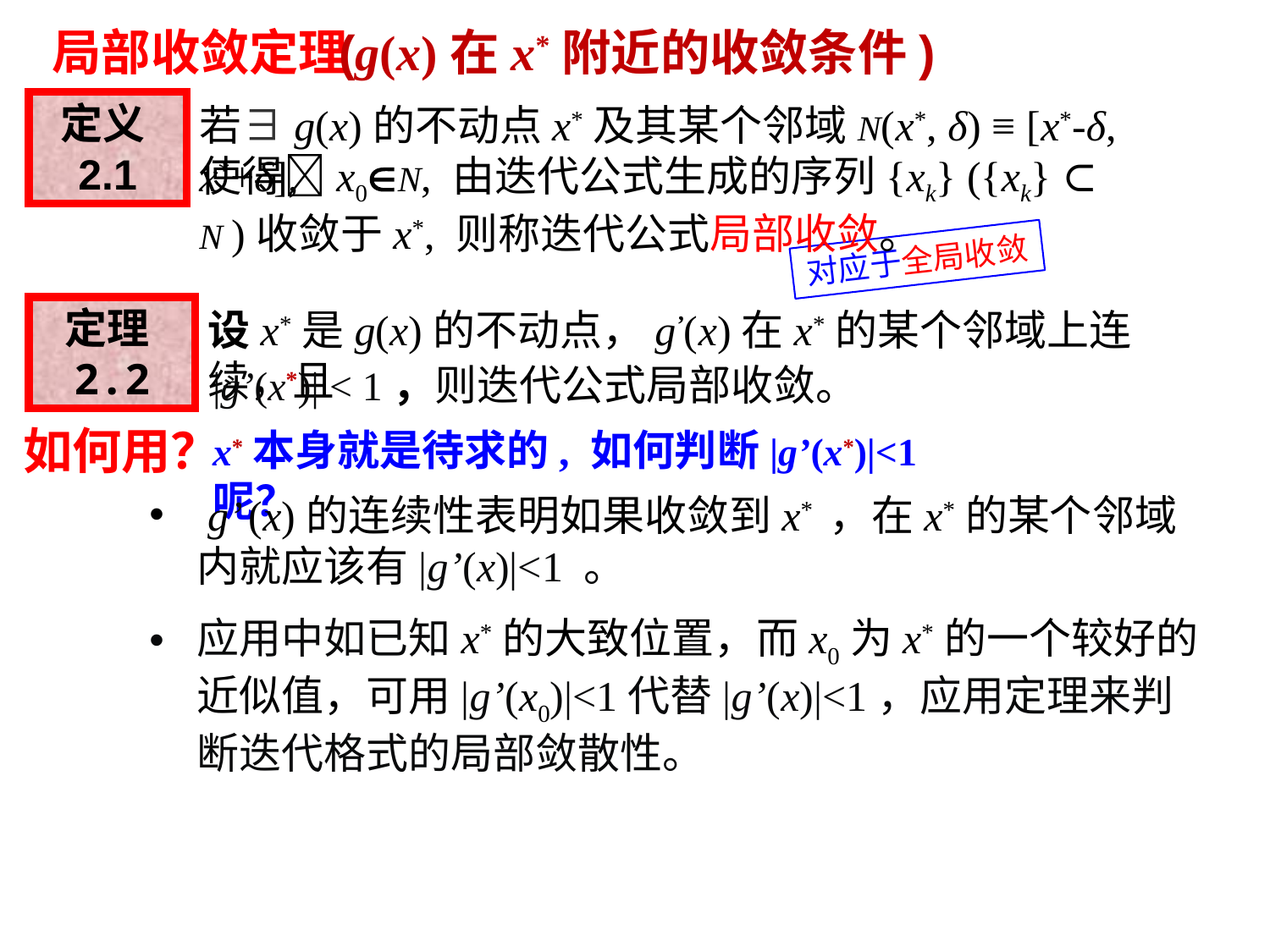

(g(x)在x*附近的收敛条件)
# 局部收敛定理
若∃g(x)的不动点x*及其某个邻域N(x*, δ) ≡ [x*-δ, x*+δ],
定义2.1
使得∀x0∈N, 由迭代公式生成的序列{xk} ({xk} ⊂ N )收敛于x*, 则称迭代公式局部收敛。
对应于全局收敛
设x*是g(x)的不动点，g’(x)在x*的某个邻域上连续，且
定理2.2
|g’(x*)| < 1，则迭代公式局部收敛。
如何用？
x*本身就是待求的, 如何判断|g’(x*)|<1呢？
 g’ (x)的连续性表明如果收敛到x* ，在x*的某个邻域内就应该有|g’(x)|<1 。
应用中如已知x*的大致位置，而x0为x*的一个较好的近似值，可用|g’(x0)|<1代替|g’(x)|<1，应用定理来判断迭代格式的局部敛散性。